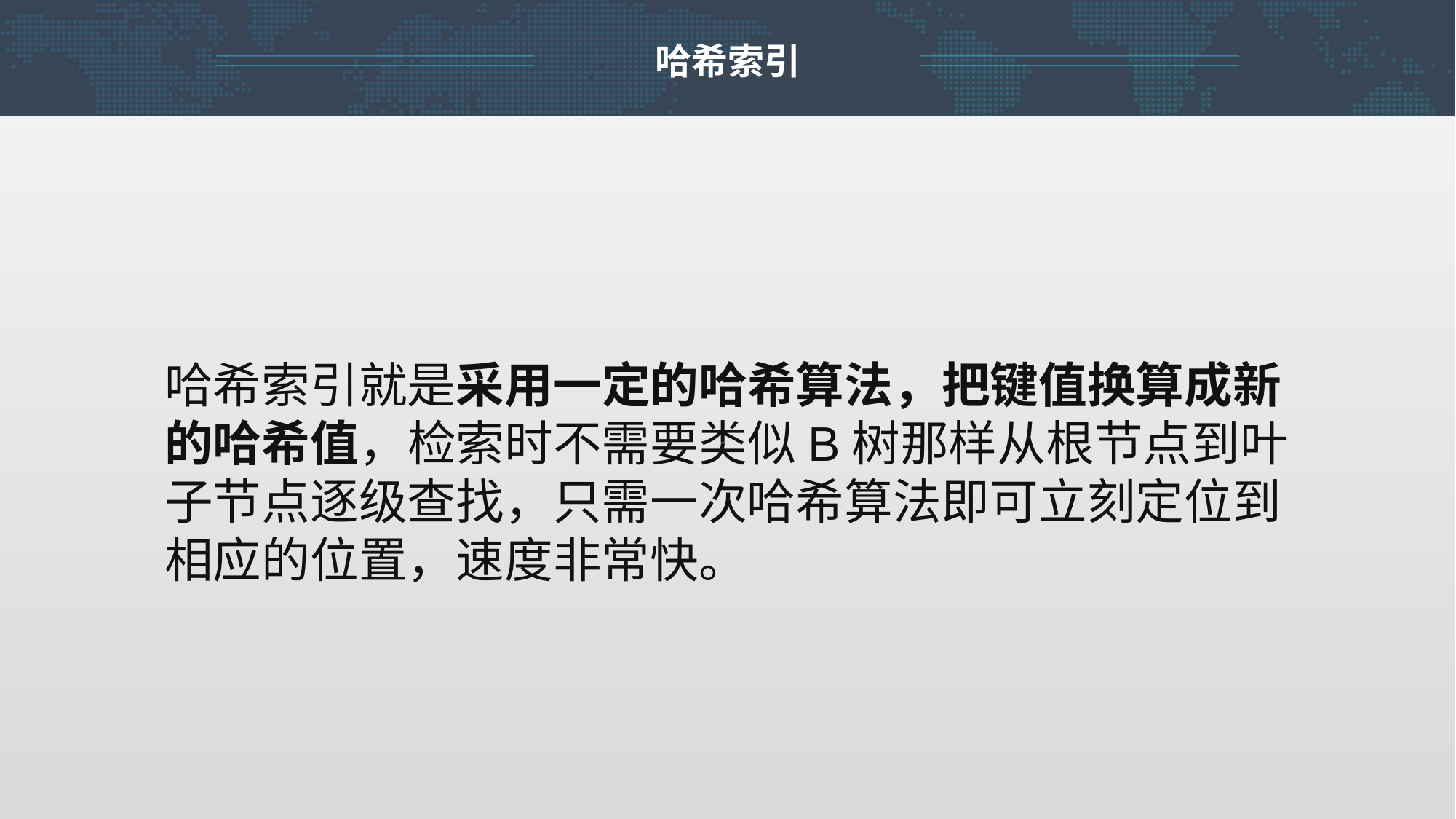

哈希索引
哈希索引就是采用一定的哈希算法，把键值换算成新的哈希值，检索时不需要类似B树那样从根节点到叶子节点逐级查找，只需一次哈希算法即可立刻定位到相应的位置，速度非常快。